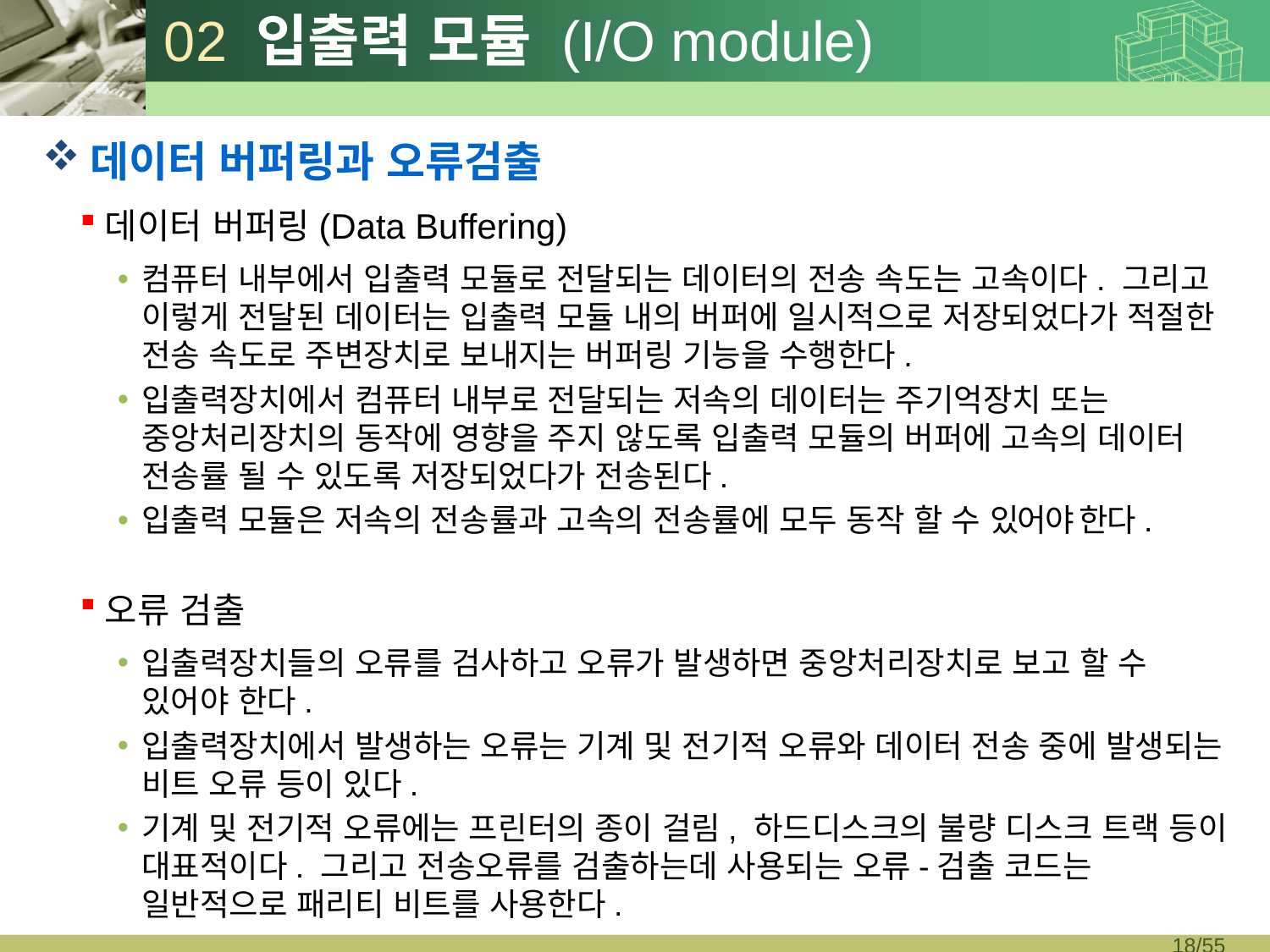

# 02 입출력 모듈 (I/O module)
데이터 버퍼링과 오류검출
데이터 버퍼링(Data Buffering)
컴퓨터 내부에서 입출력 모듈로 전달되는 데이터의 전송 속도는 고속이다. 그리고 이렇게 전달된 데이터는 입출력 모듈 내의 버퍼에 일시적으로 저장되었다가 적절한 전송 속도로 주변장치로 보내지는 버퍼링 기능을 수행한다.
입출력장치에서 컴퓨터 내부로 전달되는 저속의 데이터는 주기억장치 또는 중앙처리장치의 동작에 영향을 주지 않도록 입출력 모듈의 버퍼에 고속의 데이터 전송률 될 수 있도록 저장되었다가 전송된다.
입출력 모듈은 저속의 전송률과 고속의 전송률에 모두 동작 할 수 있어야 한다.

오류 검출
입출력장치들의 오류를 검사하고 오류가 발생하면 중앙처리장치로 보고 할 수 있어야 한다.
입출력장치에서 발생하는 오류는 기계 및 전기적 오류와 데이터 전송 중에 발생되는 비트 오류 등이 있다.
기계 및 전기적 오류에는 프린터의 종이 걸림, 하드디스크의 불량 디스크 트랙 등이 대표적이다. 그리고 전송오류를 검출하는데 사용되는 오류-검출 코드는 일반적으로 패리티 비트를 사용한다.